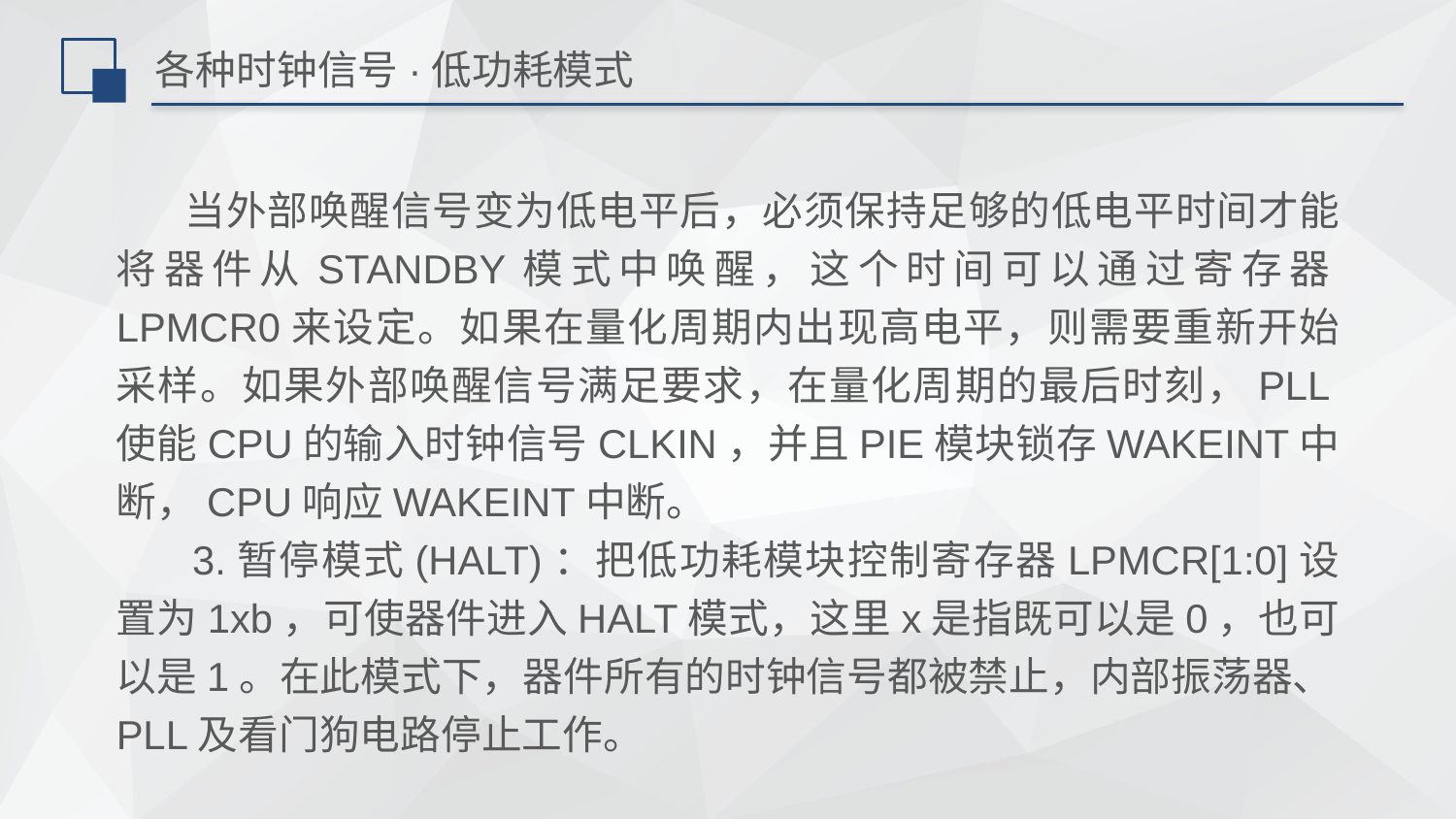

# 各种时钟信号·低功耗模式
      当外部唤醒信号变为低电平后，必须保持足够的低电平时间才能将器件从STANDBY模式中唤醒，这个时间可以通过寄存器LPMCR0来设定。如果在量化周期内出现高电平，则需要重新开始采样。如果外部唤醒信号满足要求，在量化周期的最后时刻，PLL使能CPU的输入时钟信号CLKIN，并且PIE模块锁存WAKEINT中断，CPU响应WAKEINT中断。
      3.暂停模式(HALT)：把低功耗模块控制寄存器LPMCR[1:0]设置为1xb，可使器件进入HALT模式，这里x是指既可以是0，也可以是1。在此模式下，器件所有的时钟信号都被禁止，内部振荡器、PLL及看门狗电路停止工作。